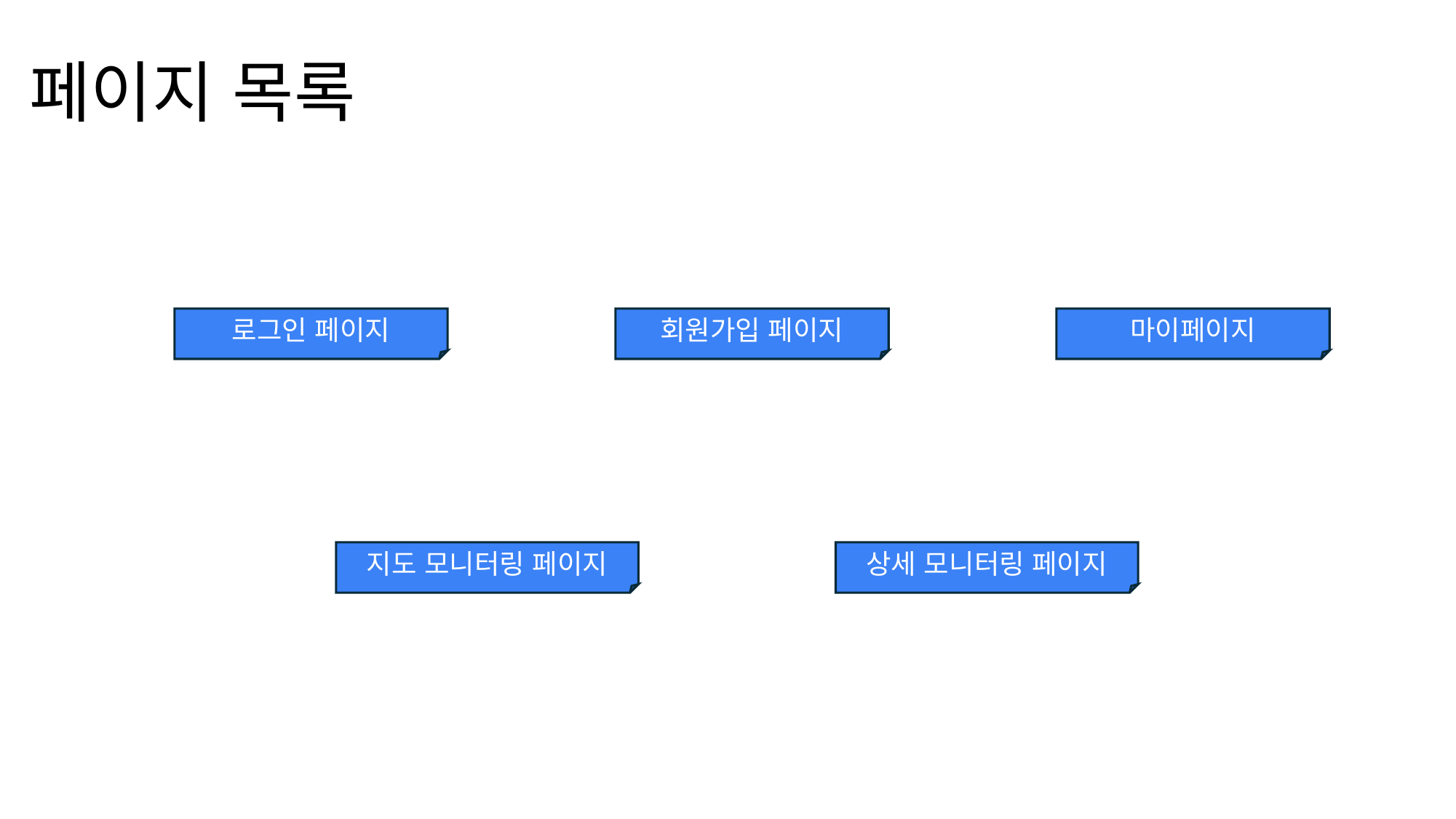

# 페이지 목록
로그인 페이지
회원가입 페이지
마이페이지
지도 모니터링 페이지
상세 모니터링 페이지